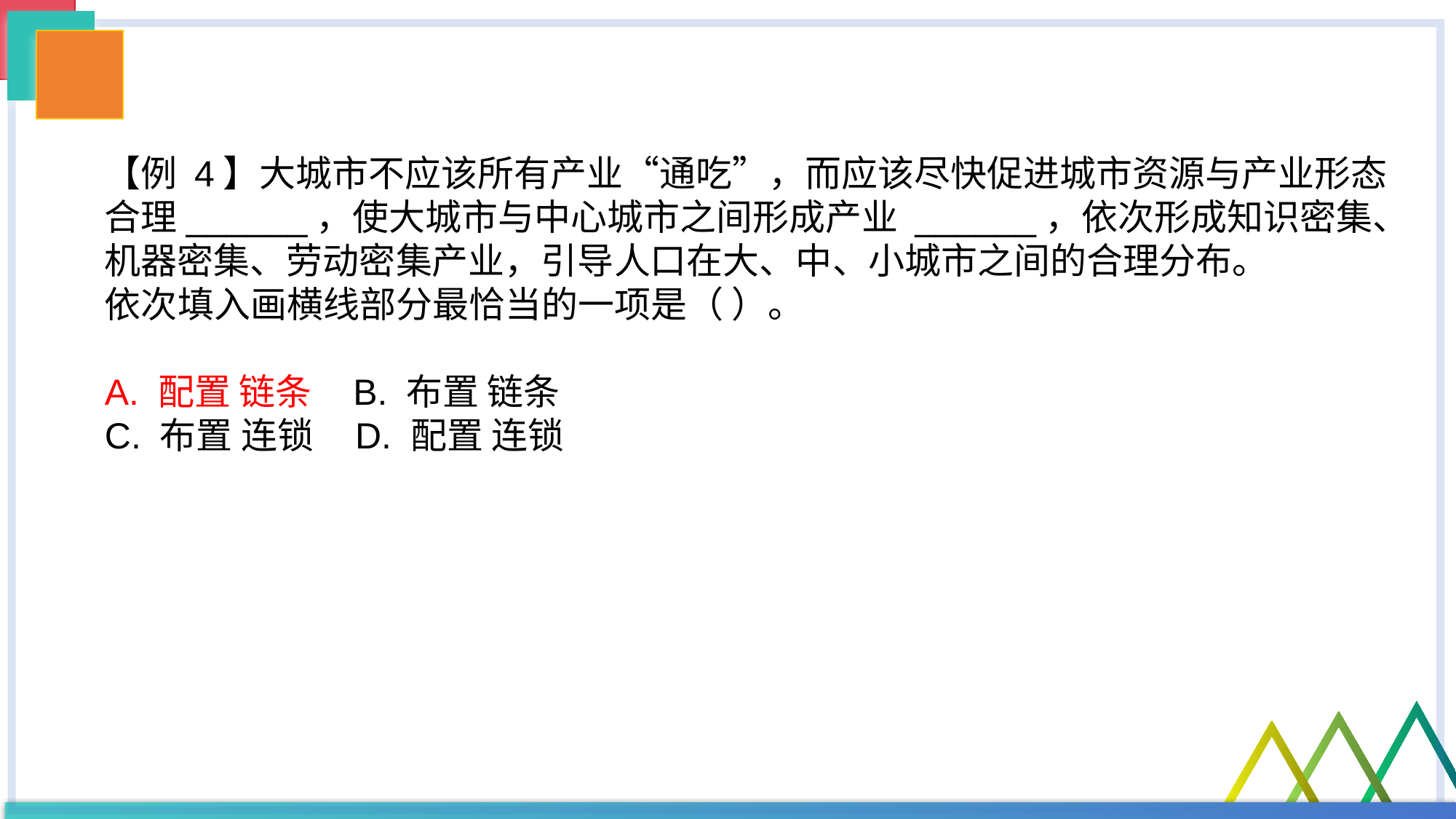

【例 4】大城市不应该所有产业“通吃”，而应该尽快促进城市资源与产业形态合理______，使大城市与中心城市之间形成产业 ______，依次形成知识密集、机器密集、劳动密集产业，引导人口在大、中、小城市之间的合理分布。
依次填入画横线部分最恰当的一项是（ ）。

A. 配置 链条    B. 布置 链条
C. 布置 连锁    D. 配置 连锁